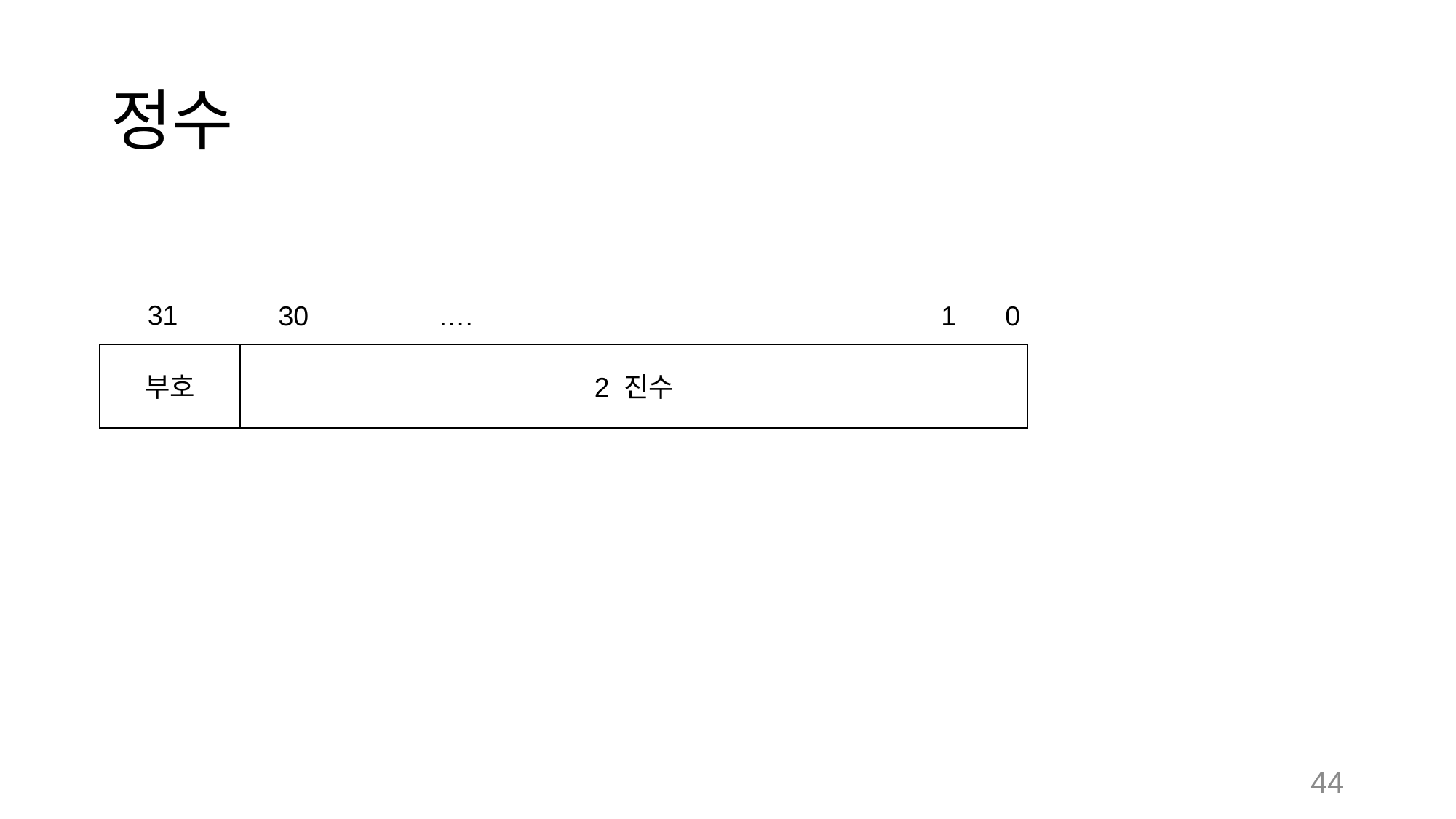

# 정수
31
30
….
1
0
부호
2 진수
44